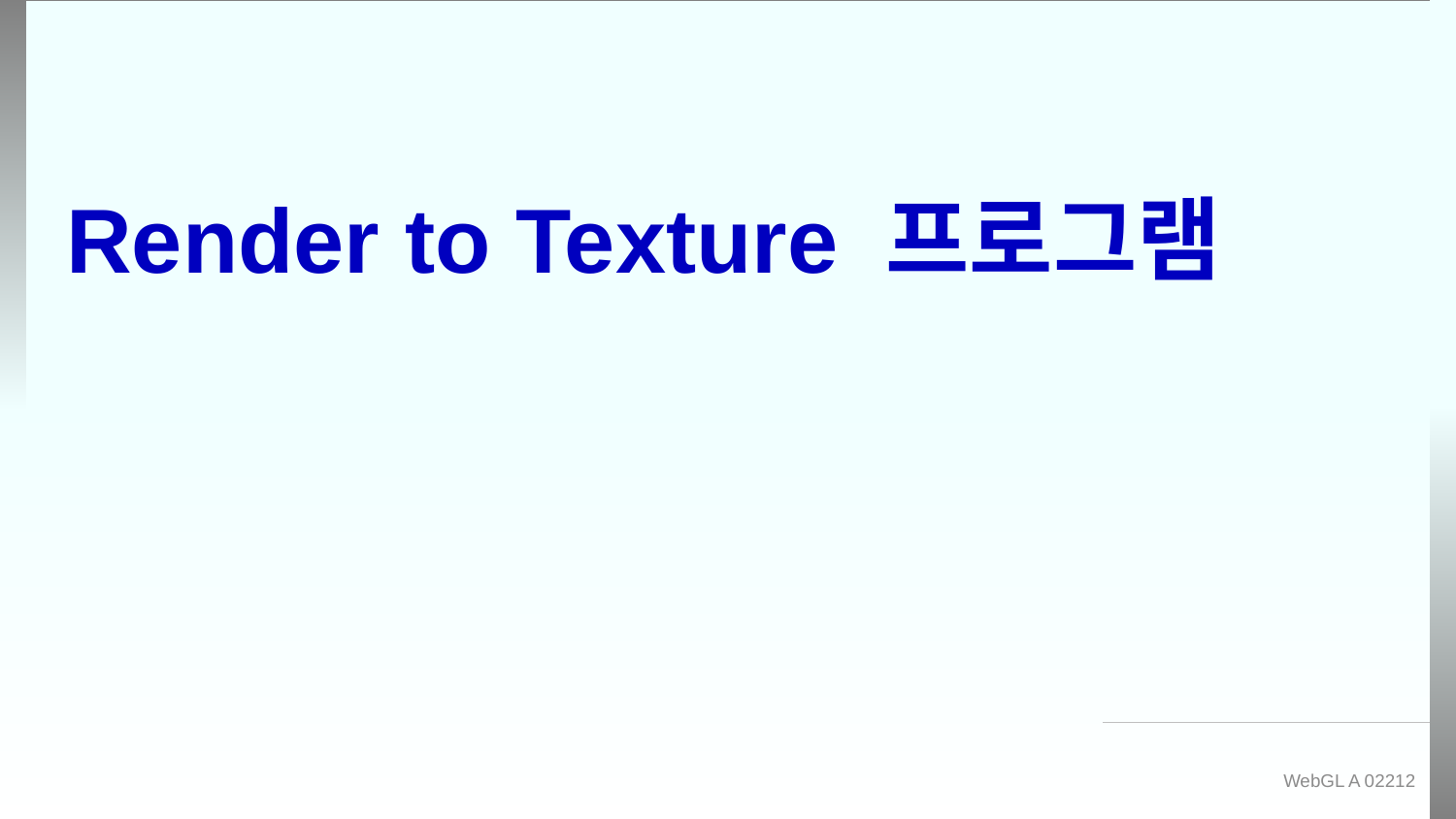

# Render to Texture 프로그램

WebGL A 02212